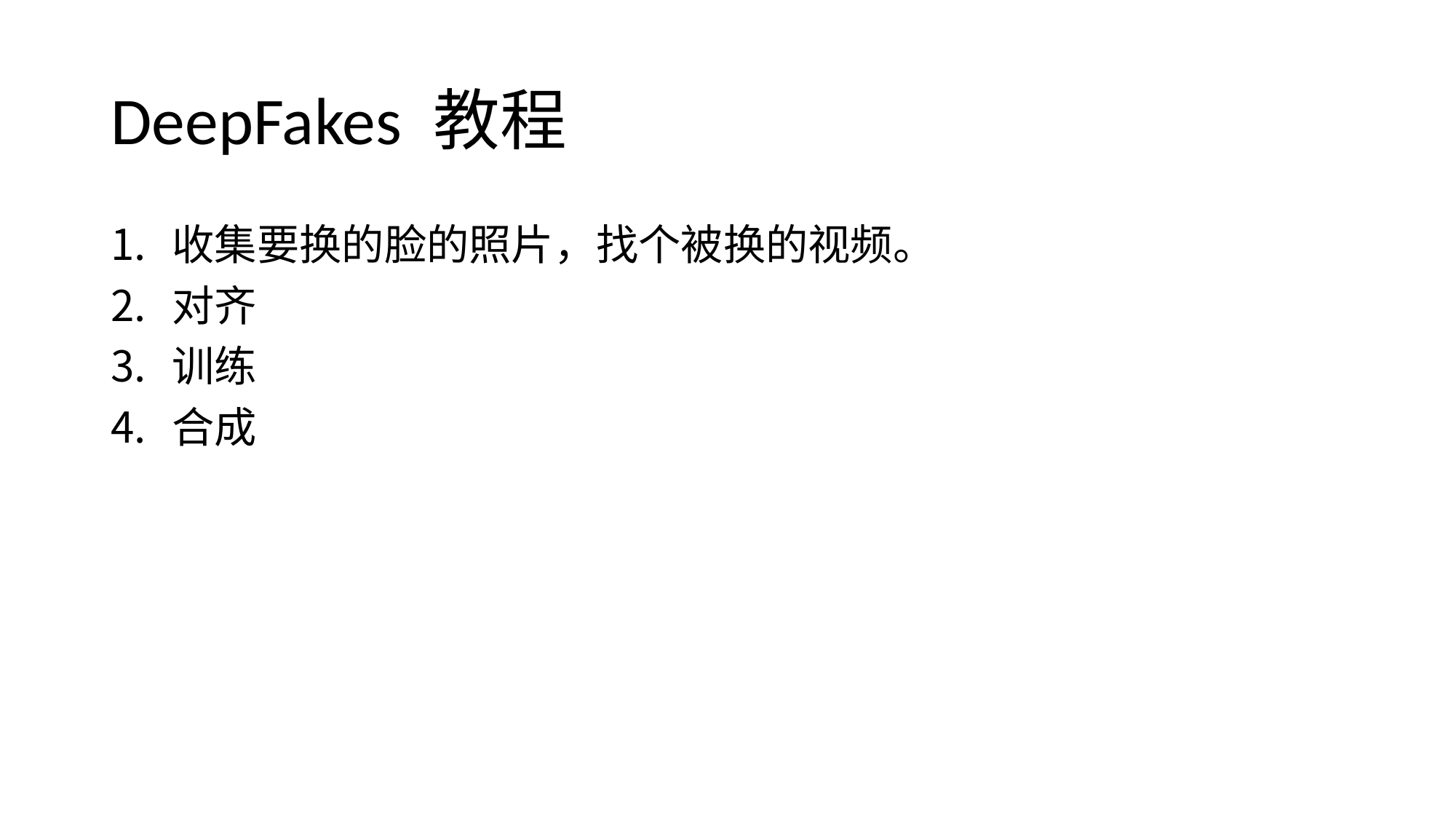

# DeepFakes 教程
收集要换的脸的照片，找个被换的视频。
对齐
训练
合成